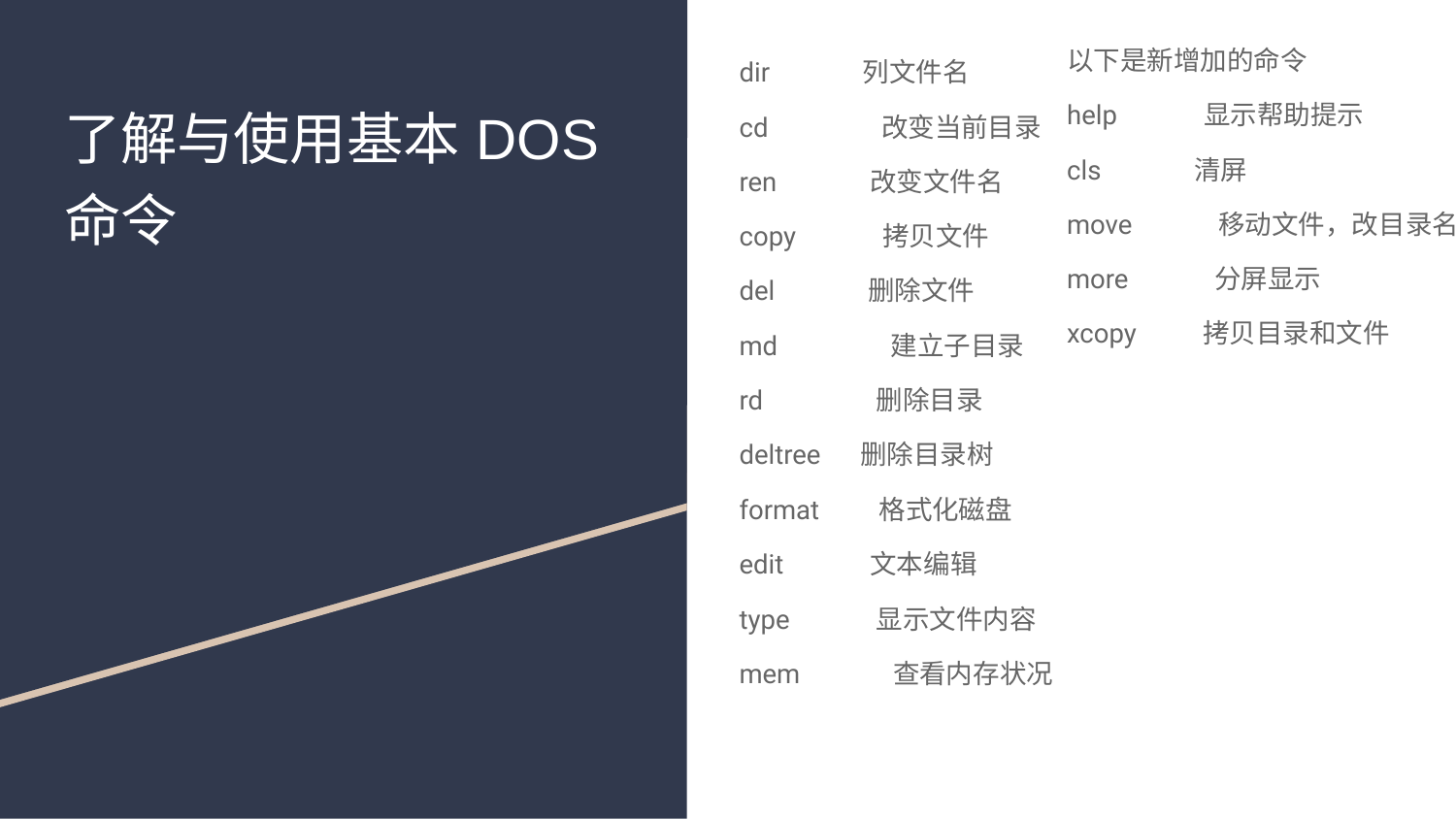

以下是新增加的命令
help　　　显示帮助提示
cls 　　　清屏
move　　　移动文件，改目录名
more　　　分屏显示
xcopy 　　拷贝目录和文件

dir 　　　列文件名
cd　　　　改变当前目录
ren 　　　改变文件名
copy　　　拷贝文件
del 　　　删除文件
md　　　　建立子目录
rd　　　　删除目录
deltree　 删除目录树
format　　格式化磁盘
edit　　　文本编辑
type　　　显示文件内容
mem 　　　查看内存状况

# 了解与使用基本DOS命令